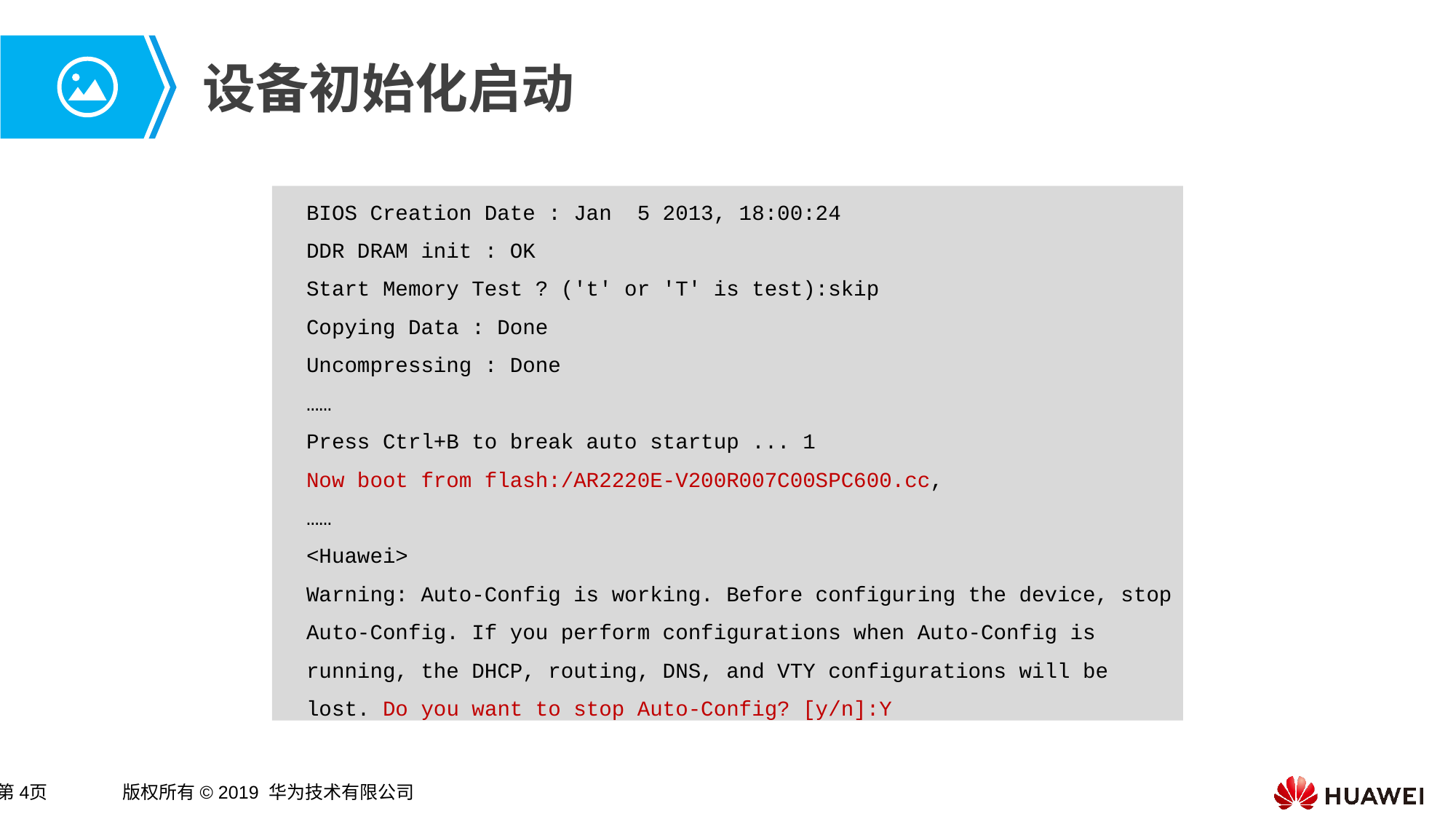

# 设备初始化启动

BIOS Creation Date : Jan  5 2013, 18:00:24
DDR DRAM init : OK
Start Memory Test ? ('t' or 'T' is test):skip
Copying Data : Done
Uncompressing : Done
……
Press Ctrl+B to break auto startup ... 1
Now boot from flash:/AR2220E-V200R007C00SPC600.cc,
……
<Huawei>
Warning: Auto-Config is working. Before configuring the device, stop Auto-Config. If you perform configurations when Auto-Config is running, the DHCP, routing, DNS, and VTY configurations will be lost. Do you want to stop Auto-Config? [y/n]:Y